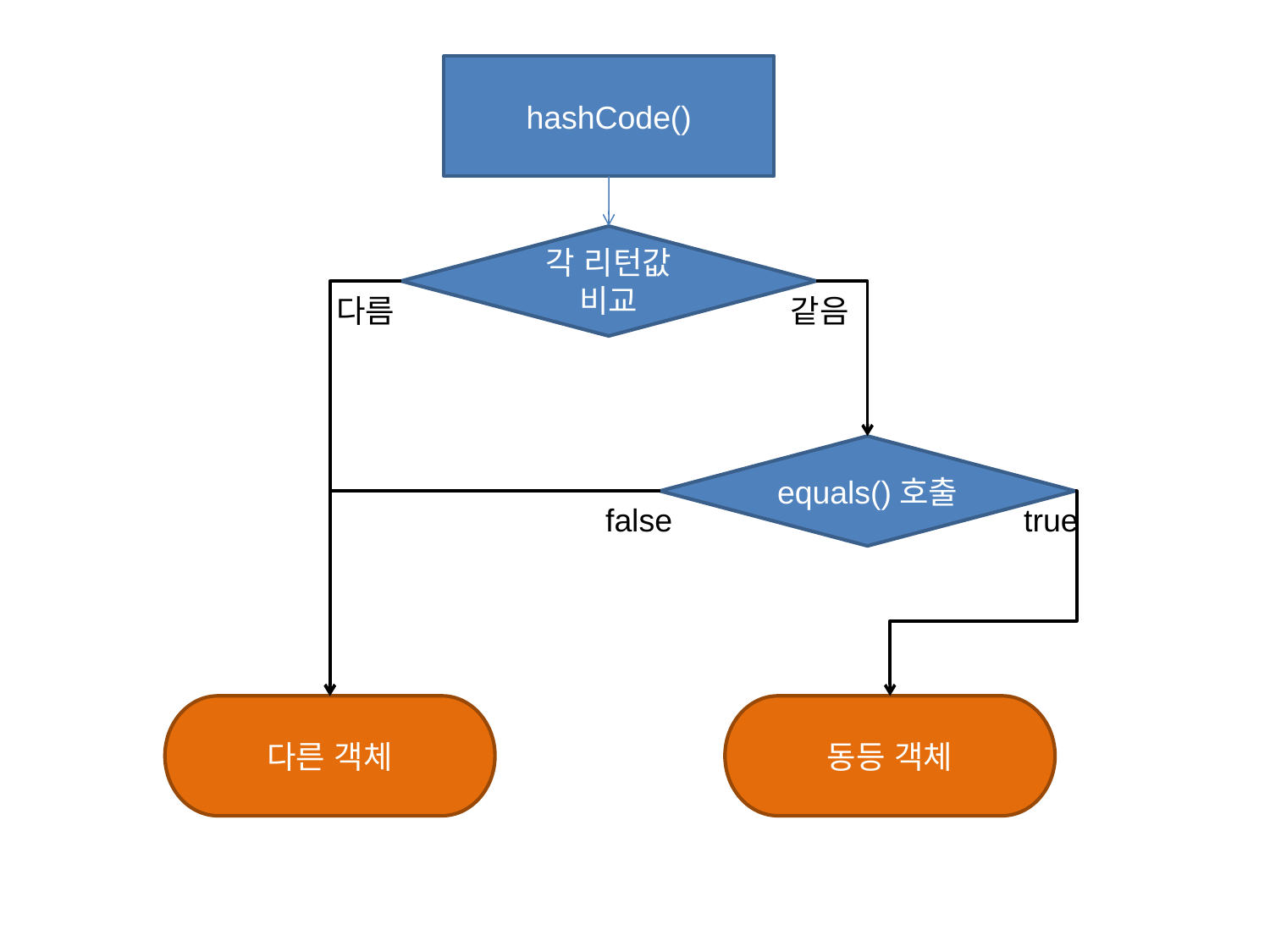

hashCode()
각 리턴값
비교
다름
같음
equals()호출
false
true
다른 객체
동등 객체